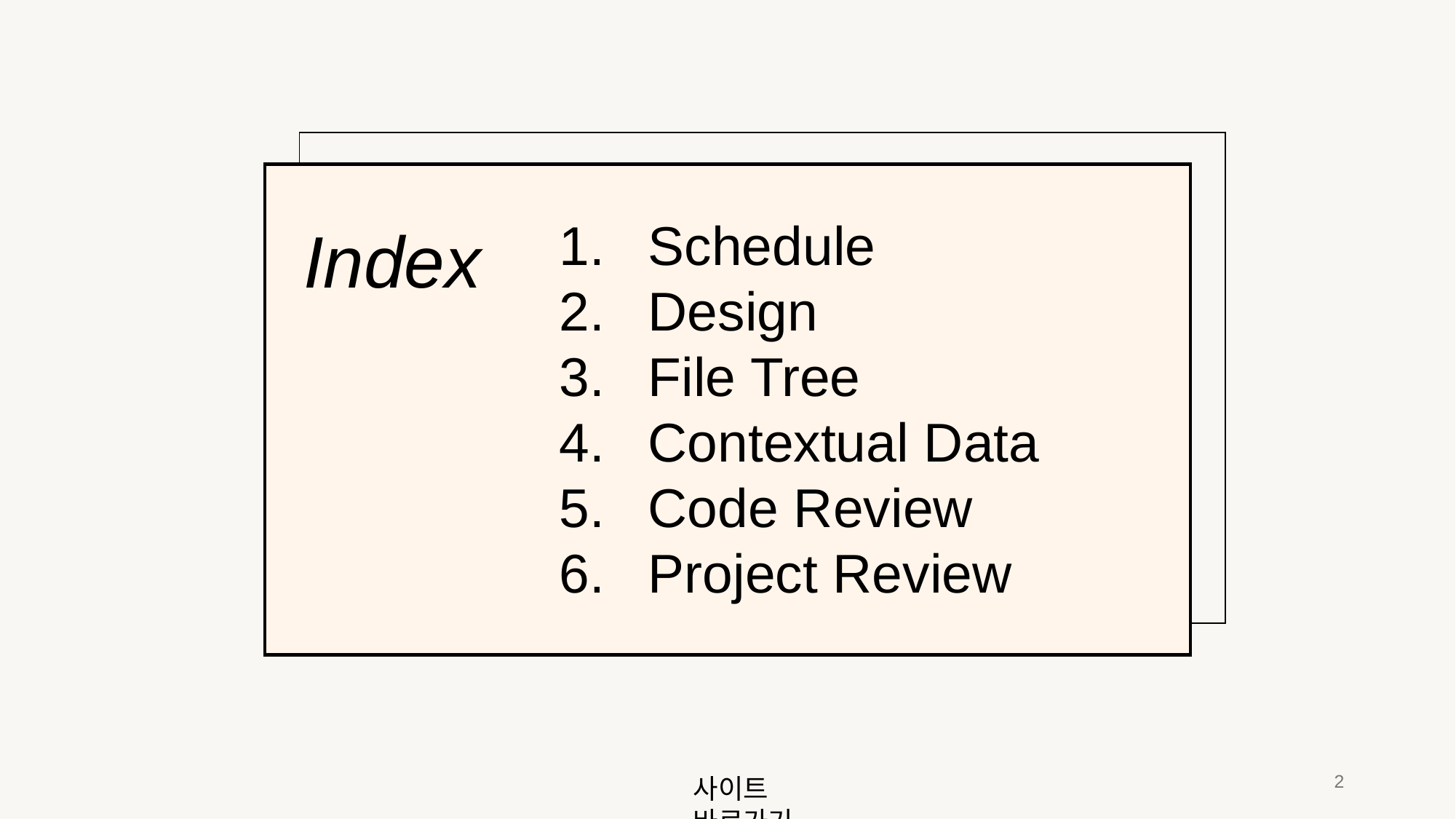

Schedule
Design
File Tree
Contextual Data
Code Review
Project Review
Index
2
사이트 바로가기